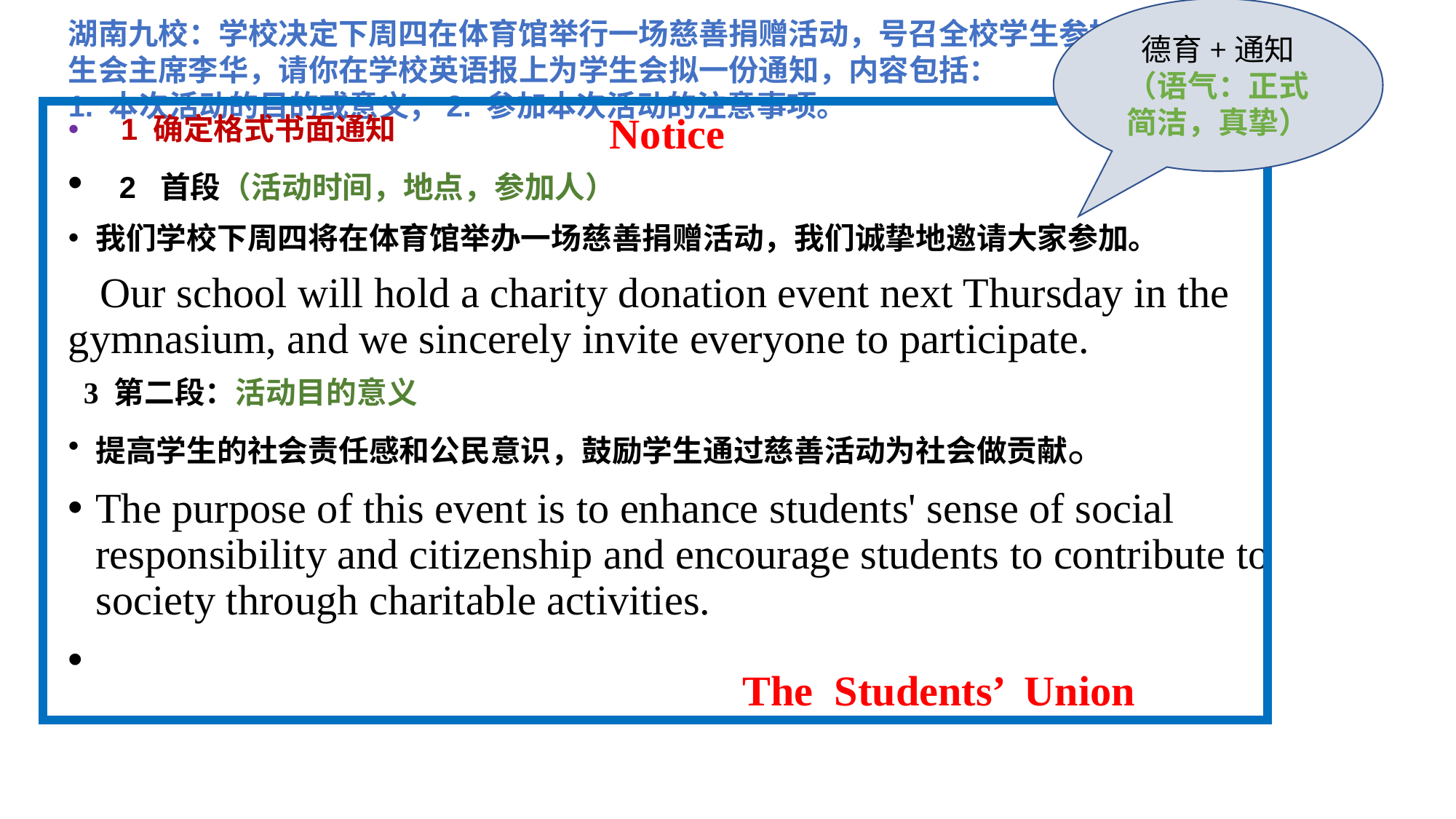

德育+通知
（语气：正式简洁，真挚）
# 湖南九校：学校决定下周四在体育馆举行一场慈善捐赠活动，号召全校学生参加，假设你是校学生会主席李华，请你在学校英语报上为学生会拟一份通知，内容包括： 1. 本次活动的目的或意义；2. 参加本次活动的注意事项。
Notice

                                                               The  Students’  Union
   1 确定格式书面通知
  2  首段（活动时间，地点，参加人）
我们学校下周四将在体育馆举办一场慈善捐赠活动，我们诚挚地邀请大家参加。
   Our school will hold a charity donation event next Thursday in the gymnasium, and we sincerely invite everyone to participate.
  3 第二段：活动目的意义
提高学生的社会责任感和公民意识，鼓励学生通过慈善活动为社会做贡献。
The purpose of this event is to enhance students' sense of social responsibility and citizenship and encourage students to contribute to society through charitable activities.